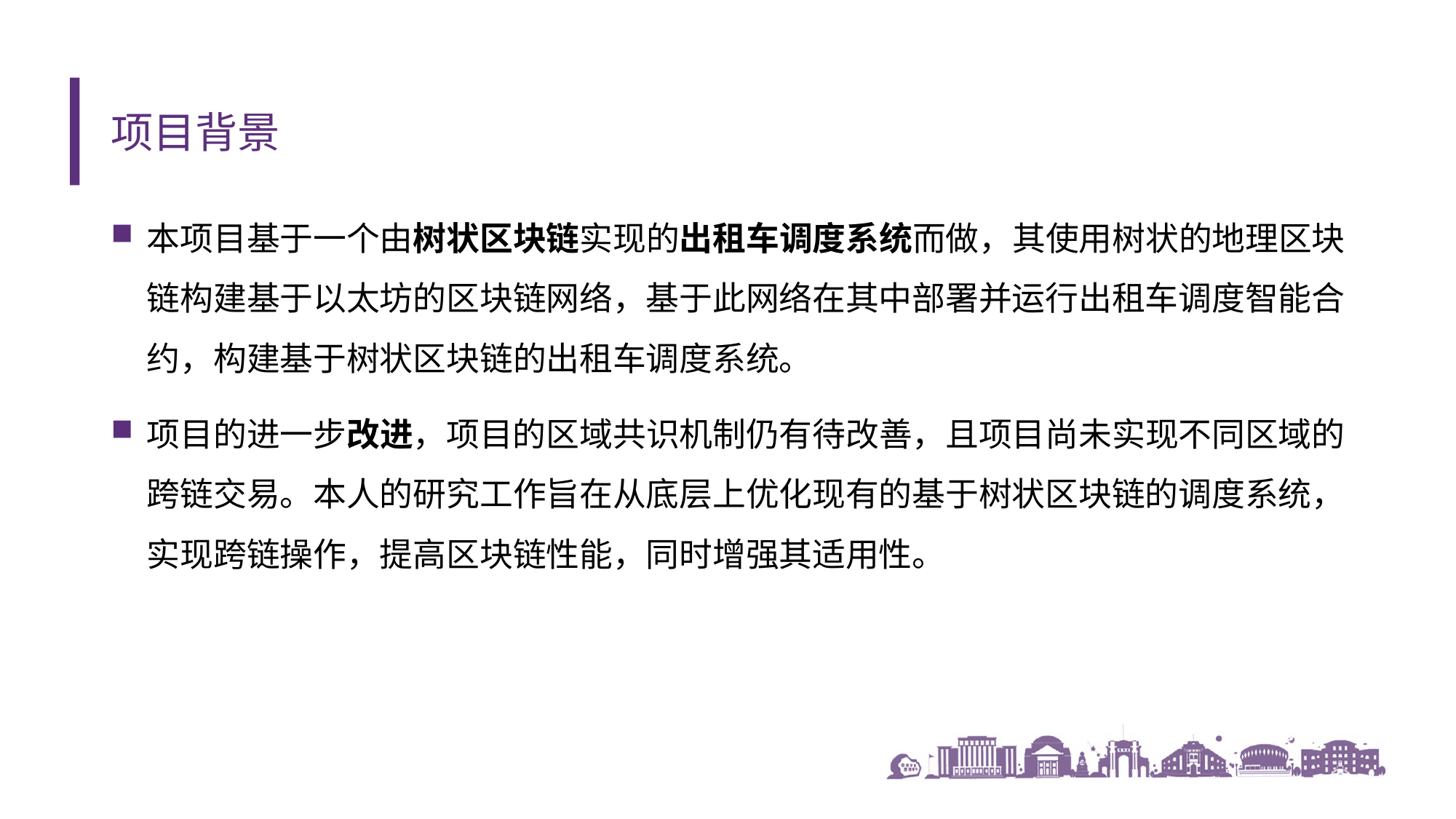

# 项目背景
本项目基于一个由树状区块链实现的出租车调度系统而做，其使用树状的地理区块链构建基于以太坊的区块链网络，基于此网络在其中部署并运行出租车调度智能合约，构建基于树状区块链的出租车调度系统。
项目的进一步改进，项目的区域共识机制仍有待改善，且项目尚未实现不同区域的跨链交易。本人的研究工作旨在从底层上优化现有的基于树状区块链的调度系统，实现跨链操作，提高区块链性能，同时增强其适用性。